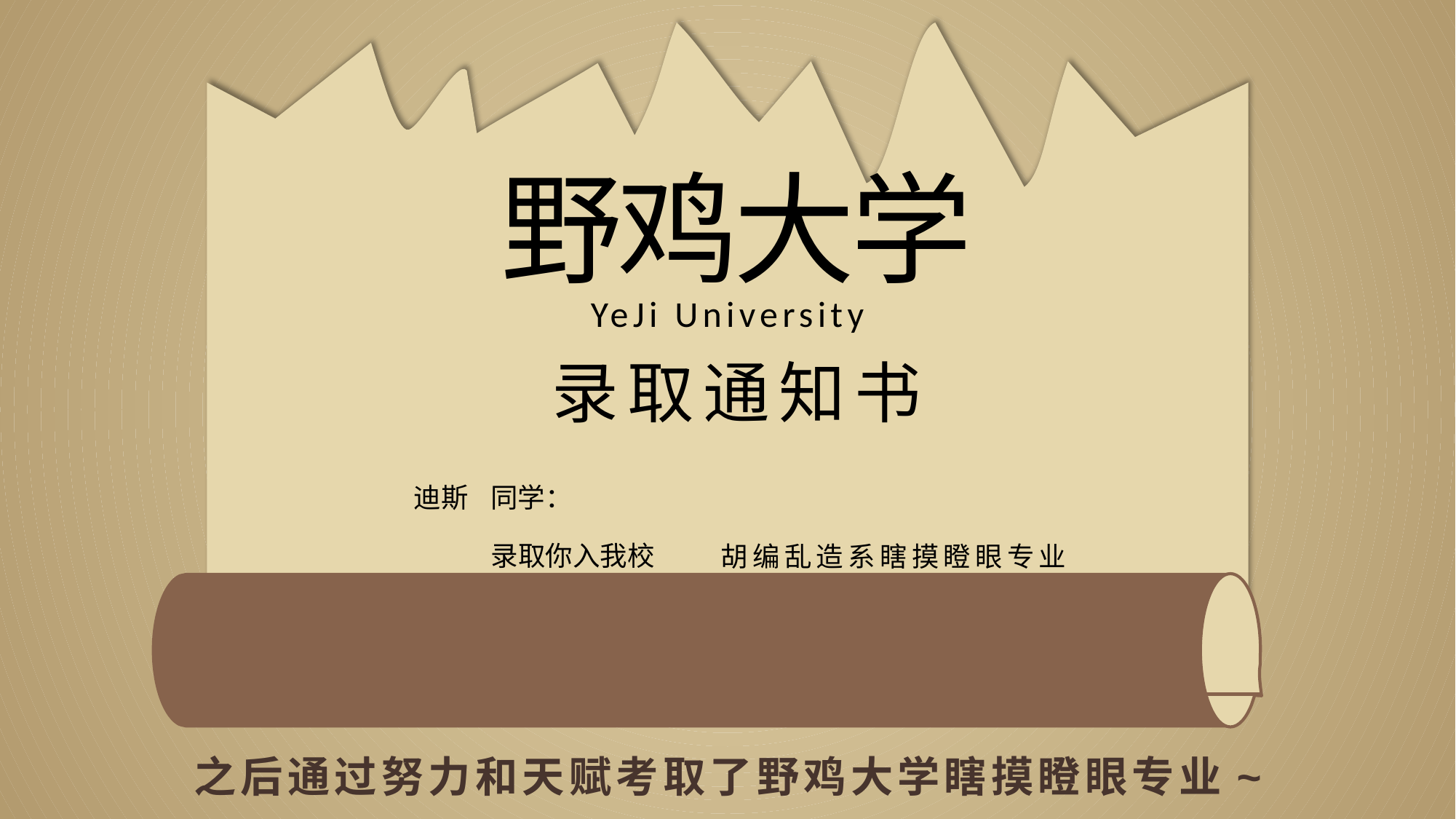

野鸡大学
YeJi University
录取通知书
迪斯
同学：
录取你入我校
胡编乱造系瞎摸瞪眼专业

之后通过努力和天赋考取了野鸡大学瞎摸瞪眼专业~